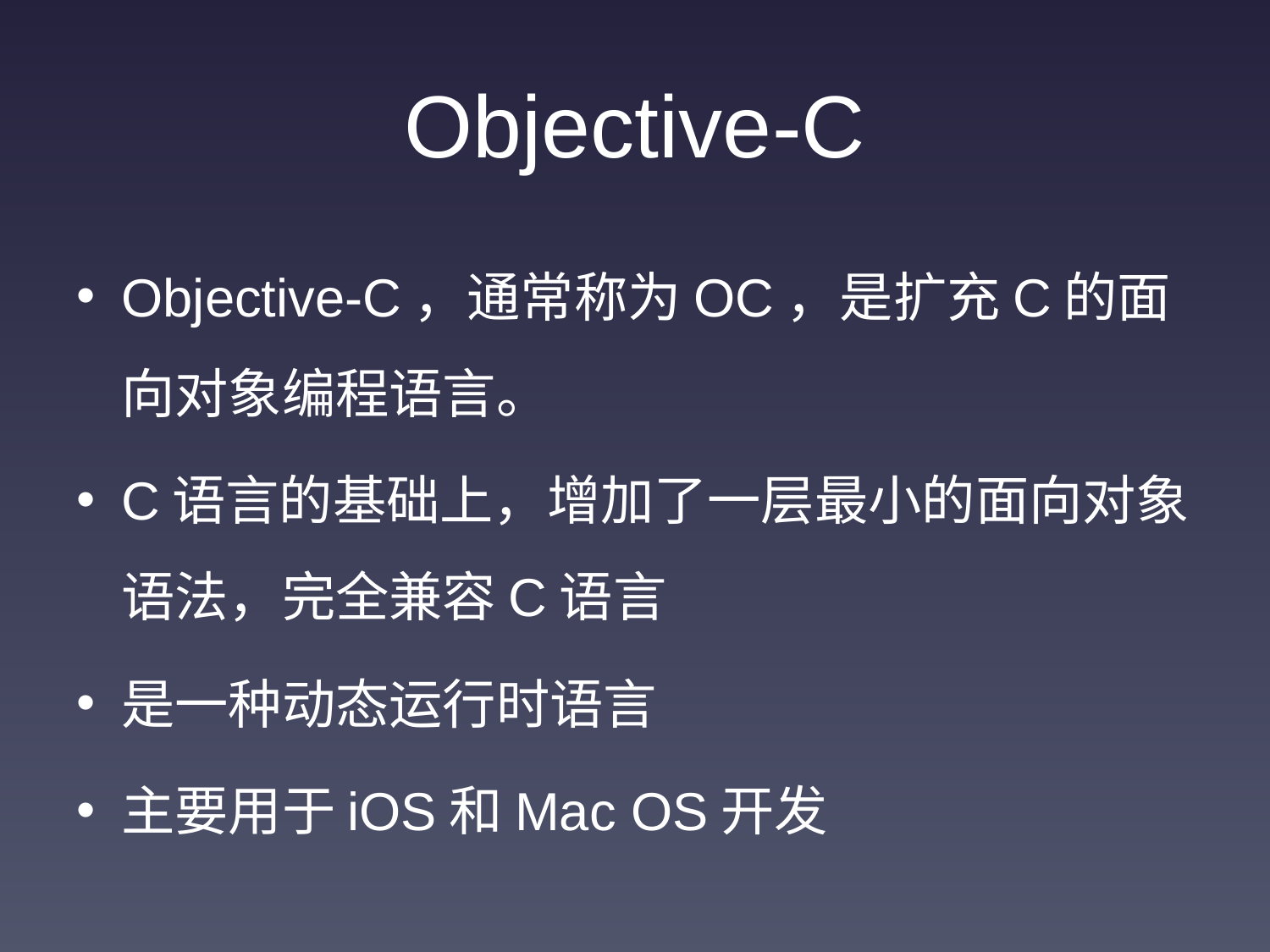

# Objective-C
Objective-C，通常称为OC，是扩充C的面向对象编程语言。
C语言的基础上，增加了一层最小的面向对象语法，完全兼容C语言
是一种动态运行时语言
主要用于iOS和Mac OS开发